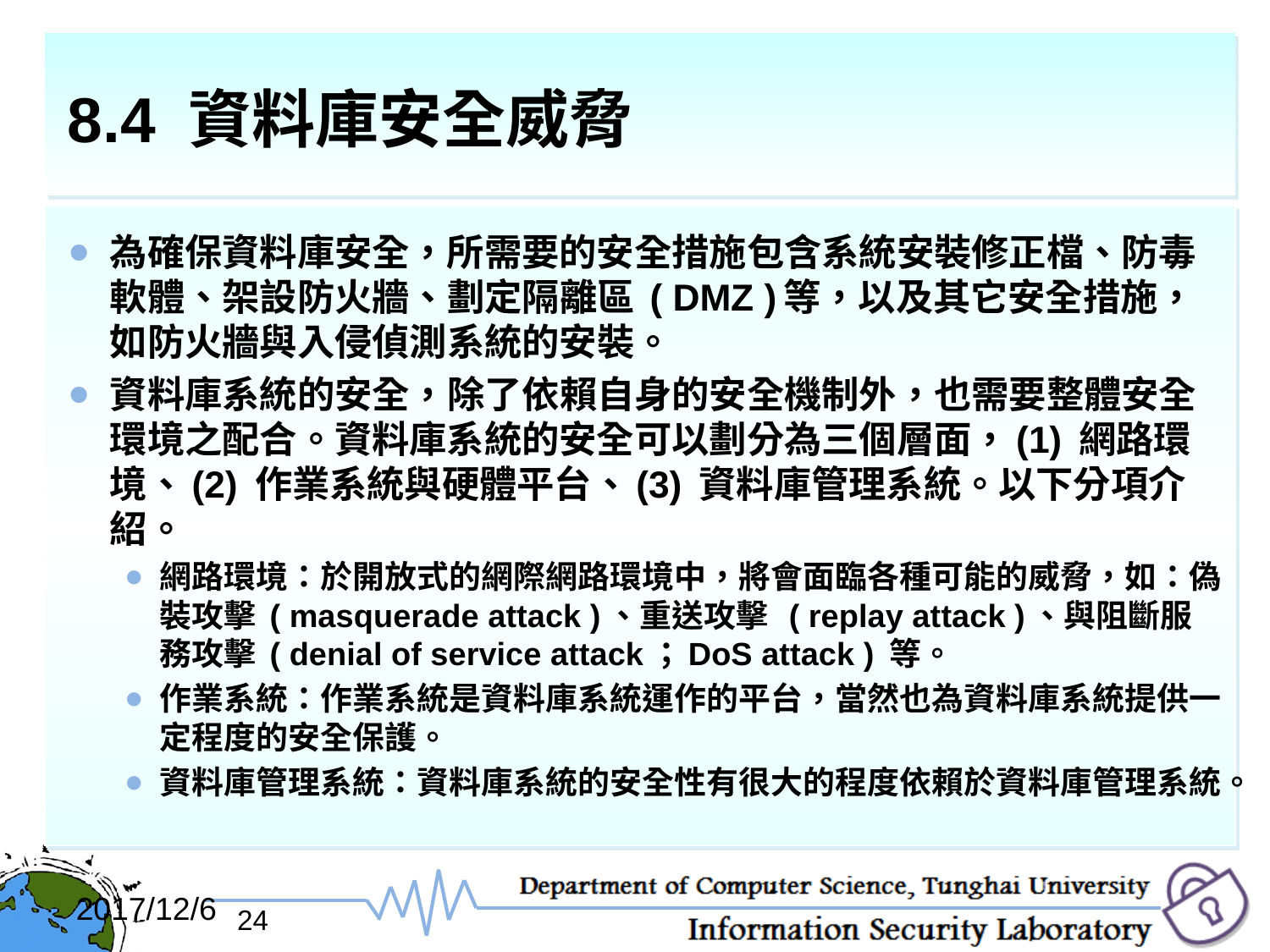

# 8.4 資料庫安全威脅
為確保資料庫安全，所需要的安全措施包含系統安裝修正檔、防毒軟體、架設防火牆、劃定隔離區 ( DMZ )等，以及其它安全措施，如防火牆與入侵偵測系統的安裝。
資料庫系統的安全，除了依賴自身的安全機制外，也需要整體安全環境之配合。資料庫系統的安全可以劃分為三個層面，(1) 網路環境、(2) 作業系統與硬體平台、(3) 資料庫管理系統。以下分項介紹。
網路環境：於開放式的網際網路環境中，將會面臨各種可能的威脅，如：偽裝攻擊 ( masquerade attack )、重送攻擊  ( replay attack )、與阻斷服務攻擊 ( denial of service attack；DoS attack ) 等。
作業系統：作業系統是資料庫系統運作的平台，當然也為資料庫系統提供一定程度的安全保護。
資料庫管理系統：資料庫系統的安全性有很大的程度依賴於資料庫管理系統。
2017/12/6
24